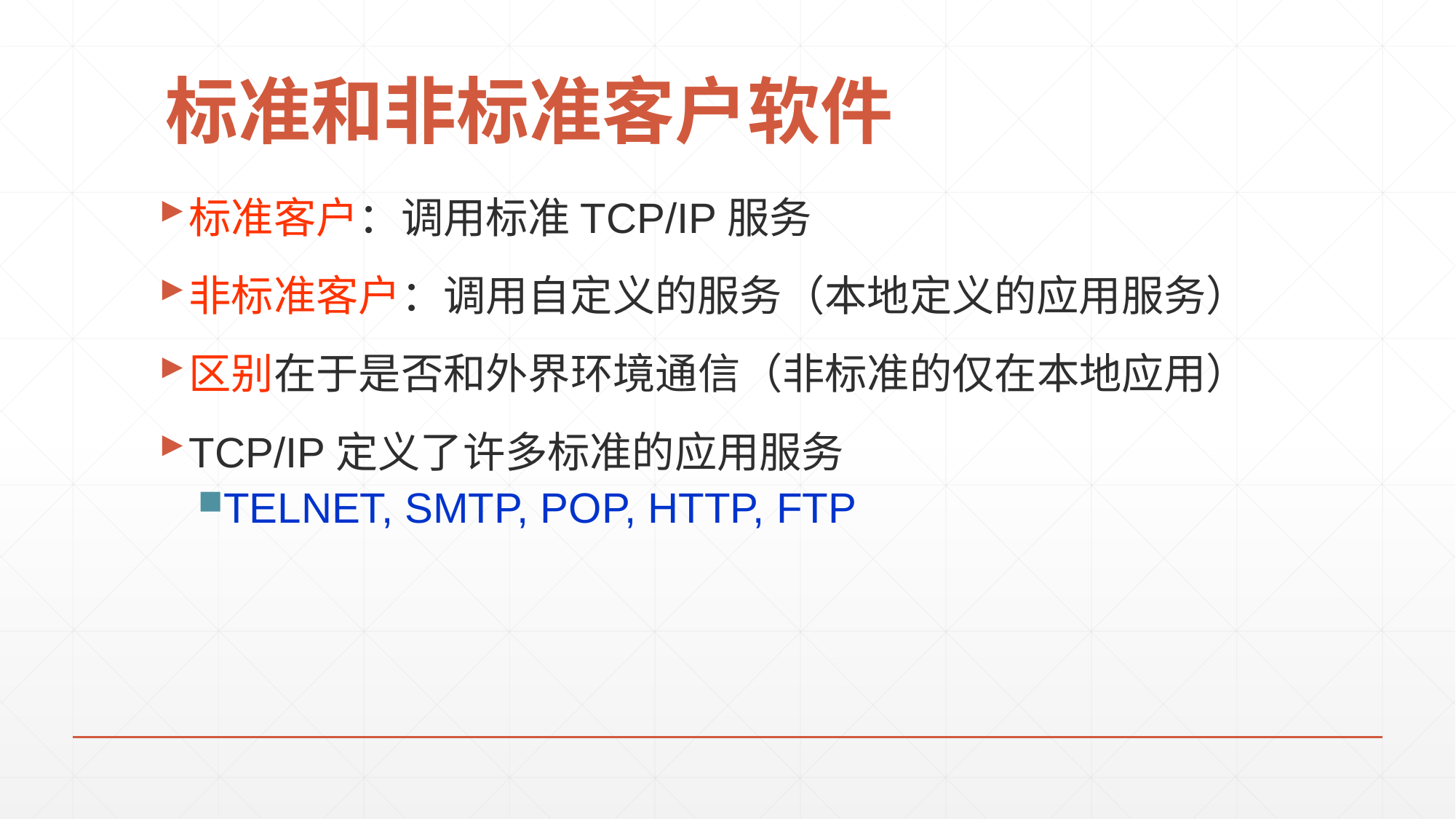

# 标准和非标准客户软件
标准客户：调用标准TCP/IP服务
非标准客户：调用自定义的服务（本地定义的应用服务）
区别在于是否和外界环境通信（非标准的仅在本地应用）
TCP/IP定义了许多标准的应用服务
TELNET, SMTP, POP, HTTP, FTP